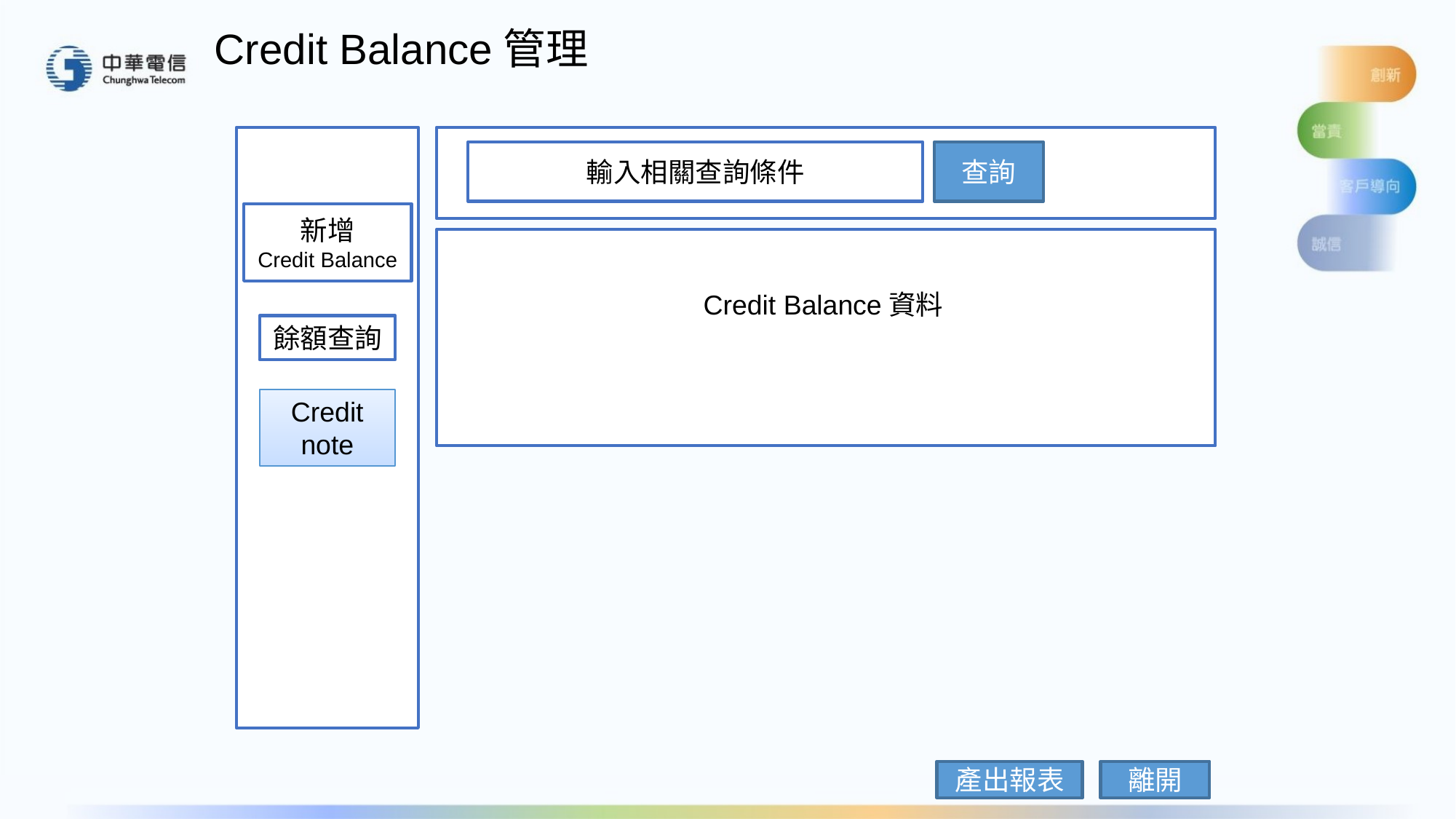

# Credit Balance管理

輸入相關查詢條件
查詢
新增
Credit Balance

Credit Balance資料
餘額查詢
Credit note
產出報表
離開